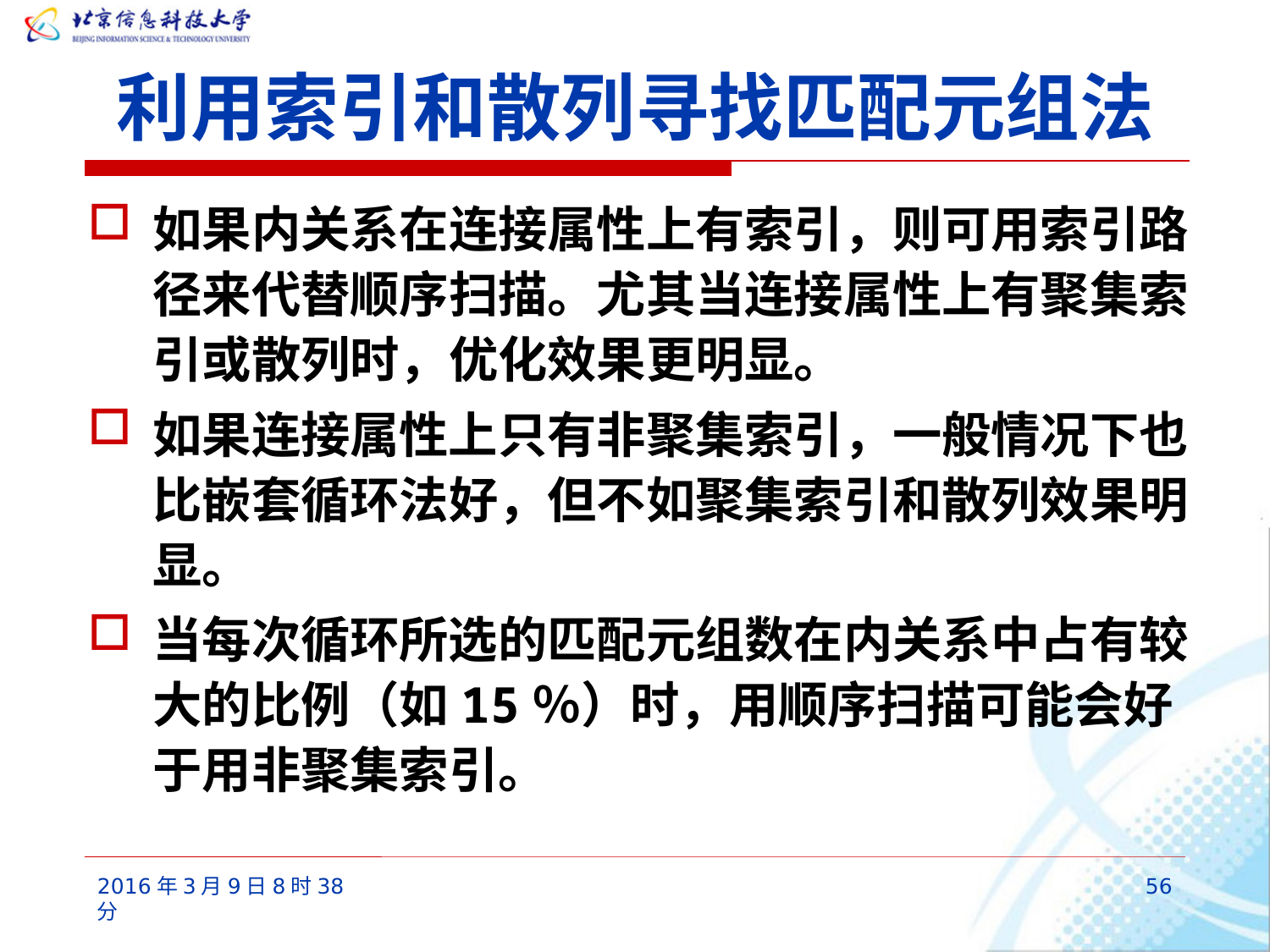

# 利用索引和散列寻找匹配元组法
如果内关系在连接属性上有索引，则可用索引路径来代替顺序扫描。尤其当连接属性上有聚集索引或散列时，优化效果更明显。
如果连接属性上只有非聚集索引，一般情况下也比嵌套循环法好，但不如聚集索引和散列效果明显。
当每次循环所选的匹配元组数在内关系中占有较大的比例（如15％）时，用顺序扫描可能会好于用非聚集索引。
2016年3月9日8时38分
56